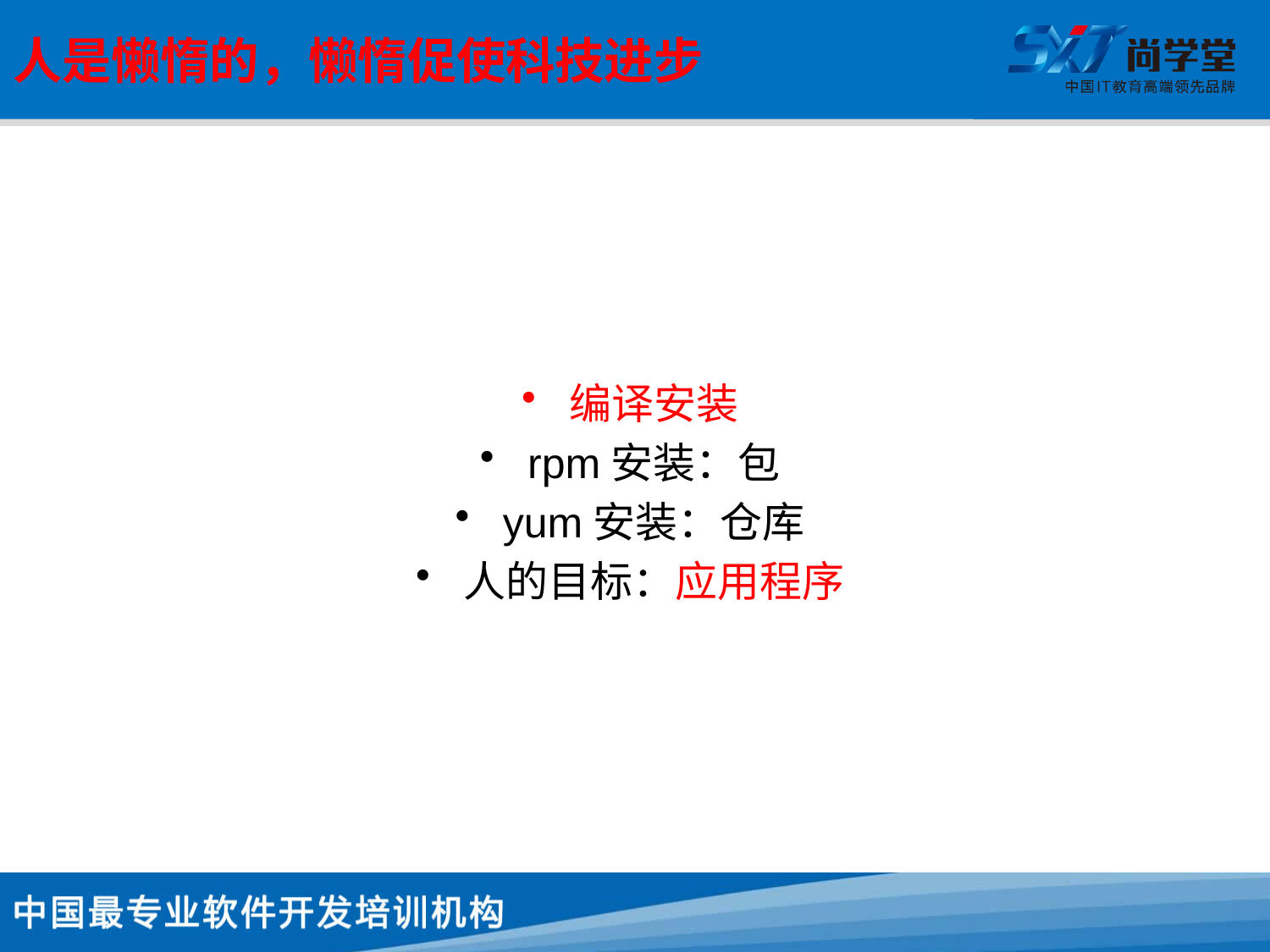

# 人是懒惰的，懒惰促使科技进步
编译安装
rpm安装：包
yum安装：仓库
人的目标：应用程序